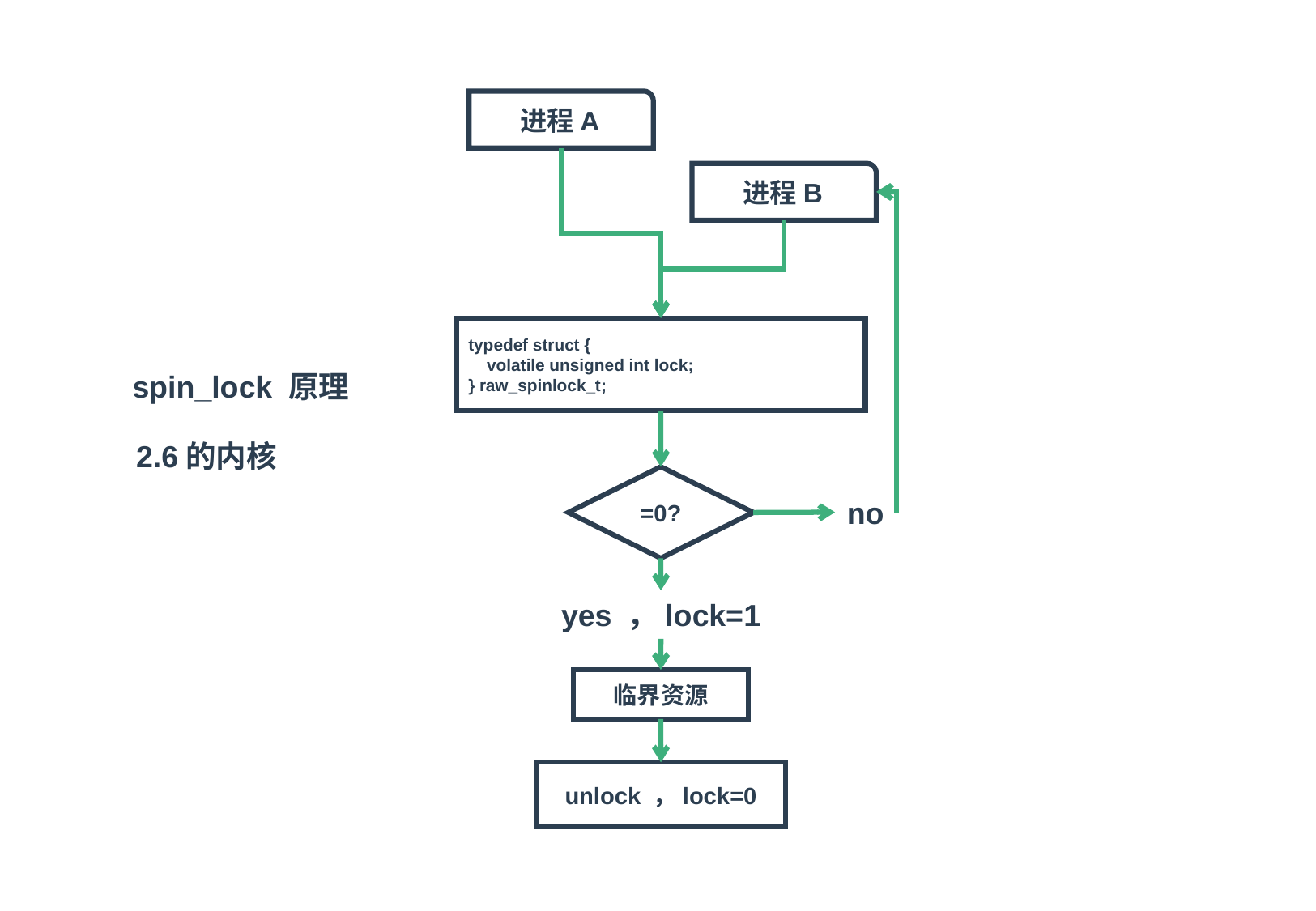

进程A
进程B
typedef struct {
    volatile unsigned int lock;
} raw_spinlock_t;
spin_lock 原理
2.6的内核
=0?
no
yes ，lock=1
临界资源
unlock ，lock=0